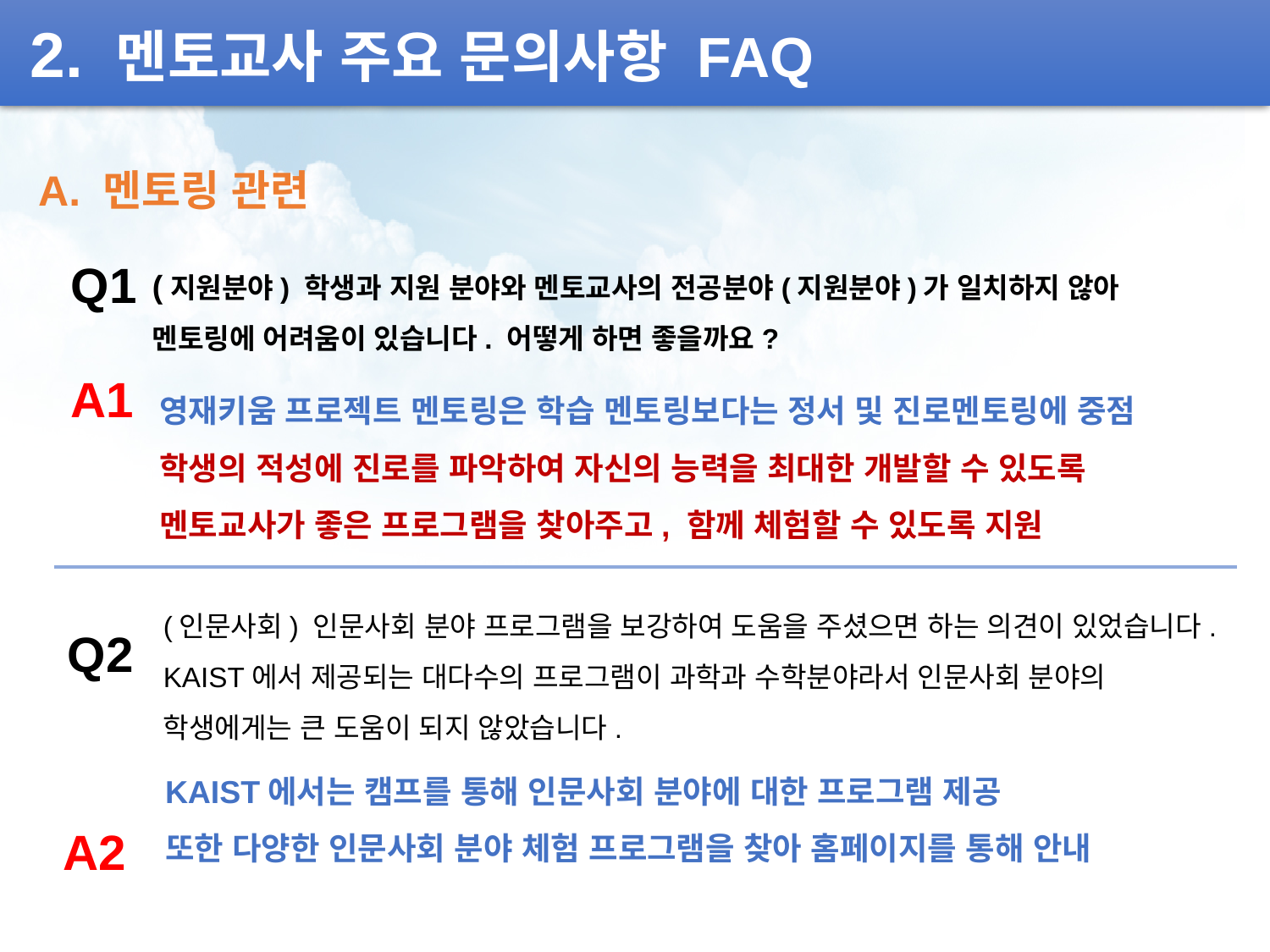

2. 멘토교사 주요 문의사항 FAQ
A. 멘토링 관련
(지원분야) 학생과 지원 분야와 멘토교사의 전공분야(지원분야)가 일치하지 않아 멘토링에 어려움이 있습니다. 어떻게 하면 좋을까요?
Q1
A1
영재키움 프로젝트 멘토링은 학습 멘토링보다는 정서 및 진로멘토링에 중점
학생의 적성에 진로를 파악하여 자신의 능력을 최대한 개발할 수 있도록 멘토교사가 좋은 프로그램을 찾아주고, 함께 체험할 수 있도록 지원
(인문사회) 인문사회 분야 프로그램을 보강하여 도움을 주셨으면 하는 의견이 있었습니다. KAIST에서 제공되는 대다수의 프로그램이 과학과 수학분야라서 인문사회 분야의 학생에게는 큰 도움이 되지 않았습니다.
Q2
KAIST에서는 캠프를 통해 인문사회 분야에 대한 프로그램 제공
또한 다양한 인문사회 분야 체험 프로그램을 찾아 홈페이지를 통해 안내
A2